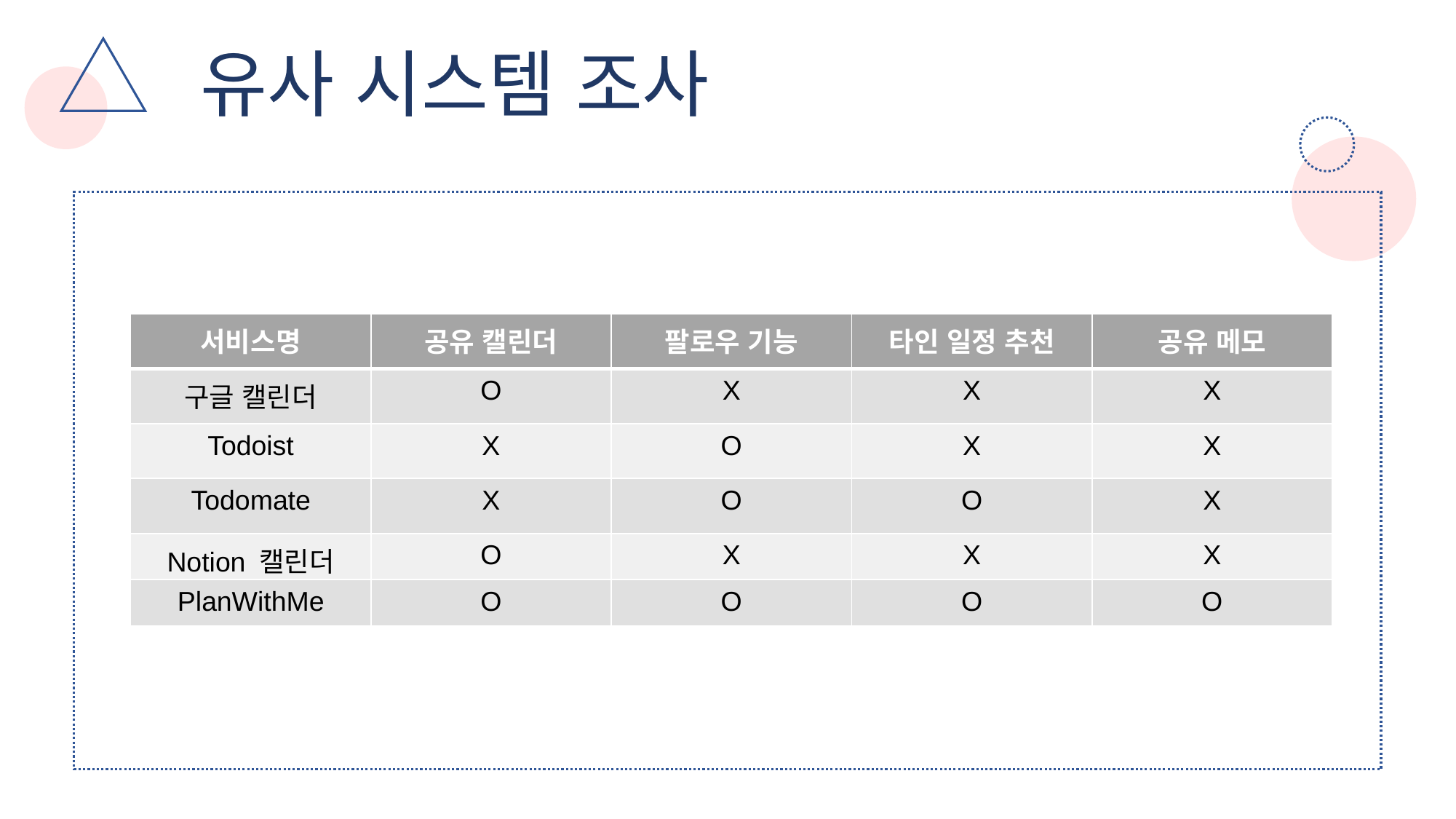

유사 시스템 조사

| 서비스명 | 공유 캘린더 | 팔로우 기능 | 타인 일정 추천 | 공유 메모 |
| --- | --- | --- | --- | --- |
| 구글 캘린더 | O | X | X | X |
| Todoist | X | O | X | X |
| Todomate | X | O | O | X |
| Notion 캘린더 | O | X | X | X |
| PlanWithMe | O | O | O | O |